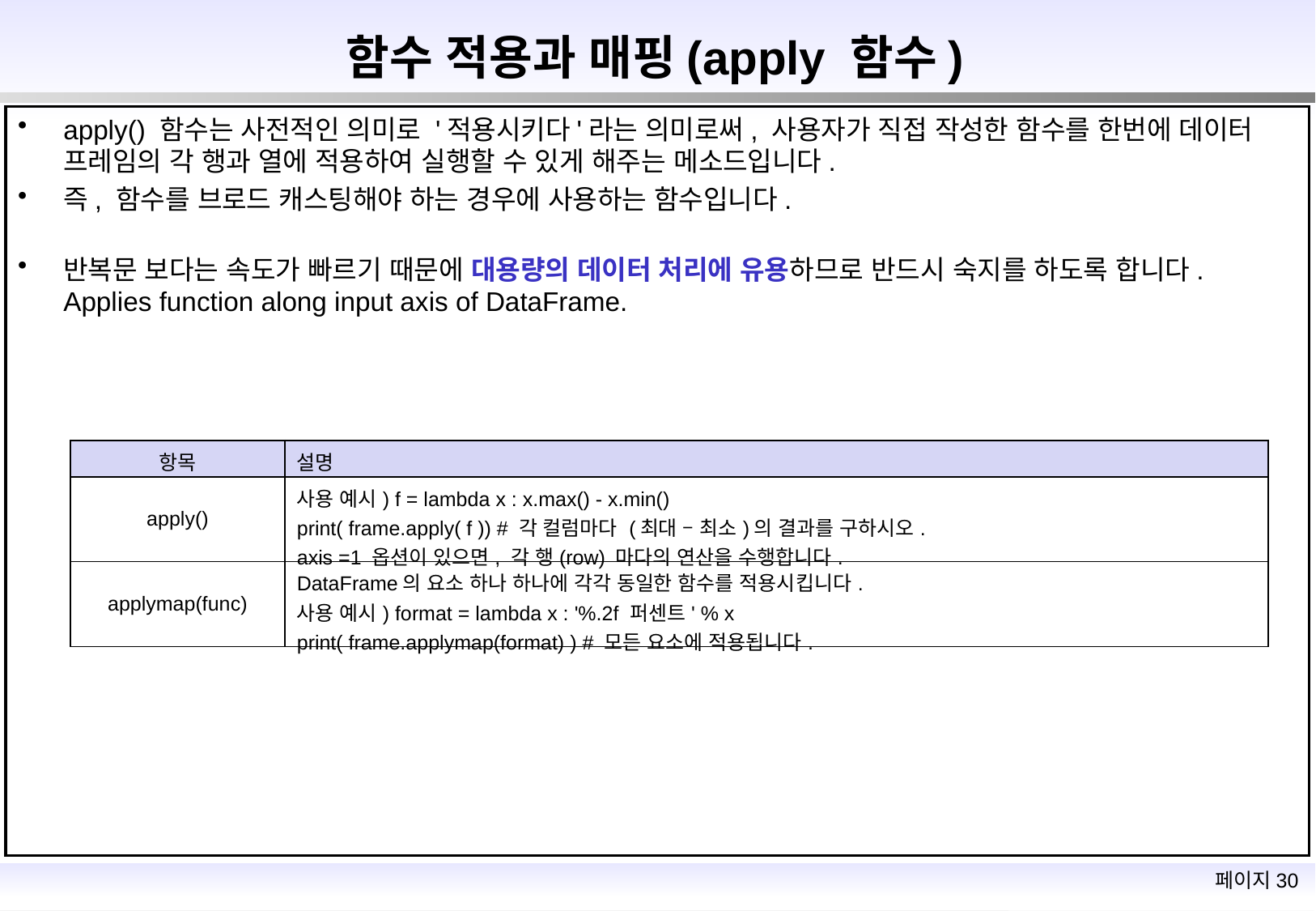

# 함수 적용과 매핑(apply 함수)
apply() 함수는 사전적인 의미로 '적용시키다'라는 의미로써, 사용자가 직접 작성한 함수를 한번에 데이터 프레임의 각 행과 열에 적용하여 실행할 수 있게 해주는 메소드입니다.
즉, 함수를 브로드 캐스팅해야 하는 경우에 사용하는 함수입니다.
반복문 보다는 속도가 빠르기 때문에 대용량의 데이터 처리에 유용하므로 반드시 숙지를 하도록 합니다.
Applies function along input axis of DataFrame.
| 항목 | 설명 |
| --- | --- |
| apply() | 사용 예시) f = lambda x : x.max() - x.min() print( frame.apply( f )) # 각 컬럼마다 (최대 – 최소)의 결과를 구하시오. axis =1 옵션이 있으면, 각 행(row) 마다의 연산을 수행합니다. |
| applymap(func) | DataFrame의 요소 하나 하나에 각각 동일한 함수를 적용시킵니다. 사용 예시) format = lambda x : '%.2f 퍼센트' % x print( frame.applymap(format) ) # 모든 요소에 적용됩니다. |